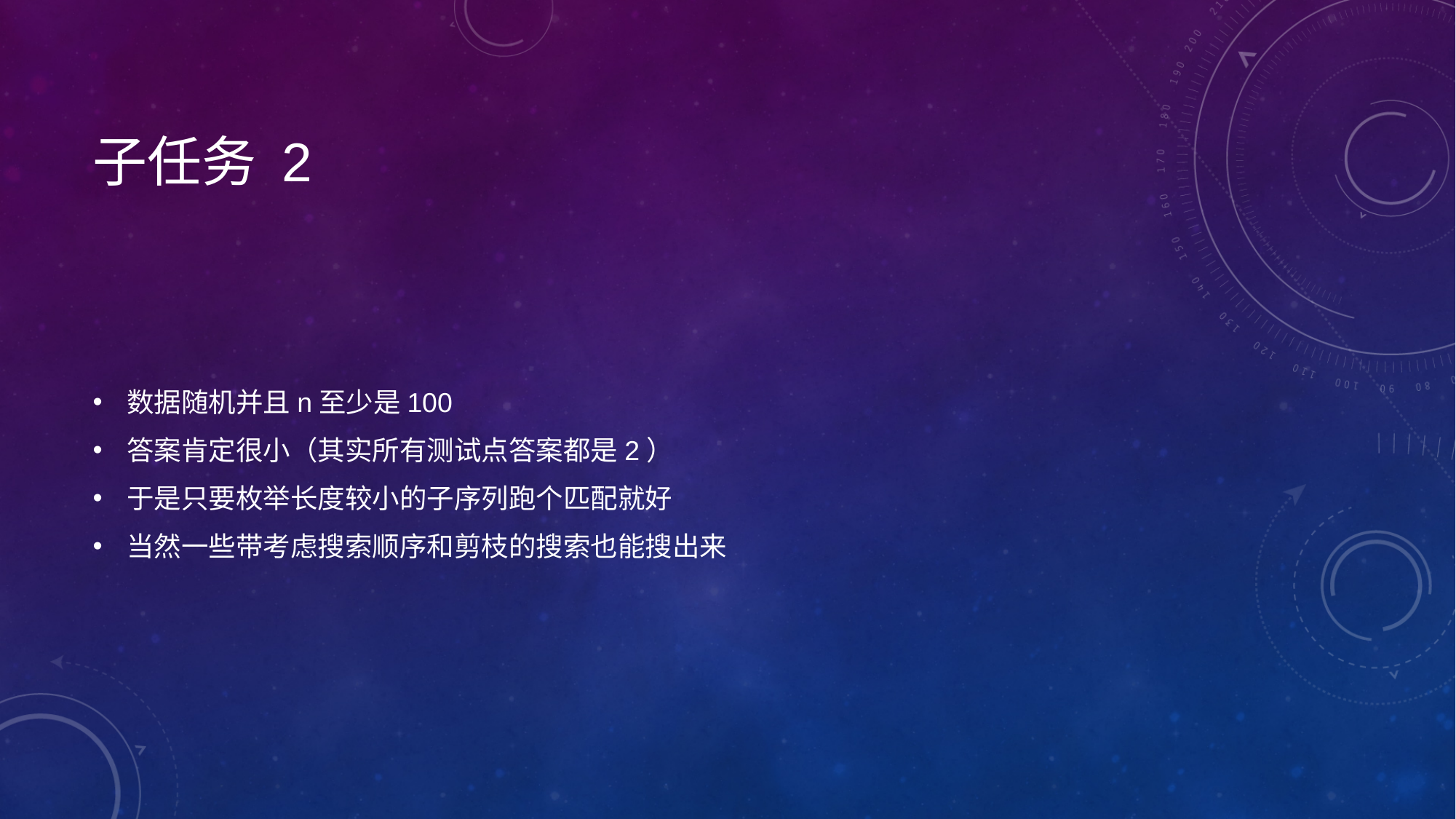

# 子任务 2
数据随机并且n至少是100
答案肯定很小（其实所有测试点答案都是2）
于是只要枚举长度较小的子序列跑个匹配就好
当然一些带考虑搜索顺序和剪枝的搜索也能搜出来